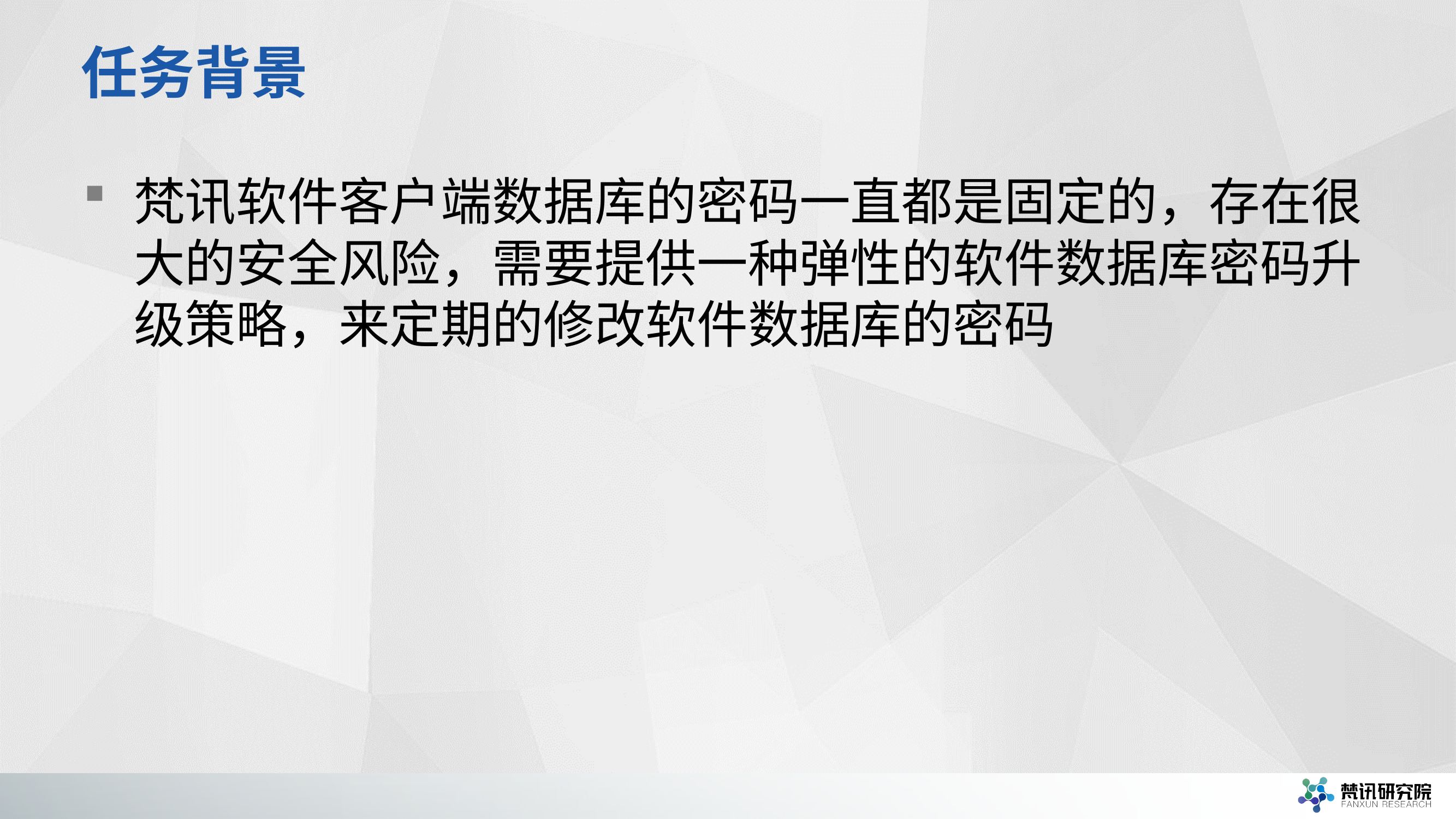

# 任务背景
梵讯软件客户端数据库的密码一直都是固定的，存在很大的安全风险，需要提供一种弹性的软件数据库密码升级策略，来定期的修改软件数据库的密码